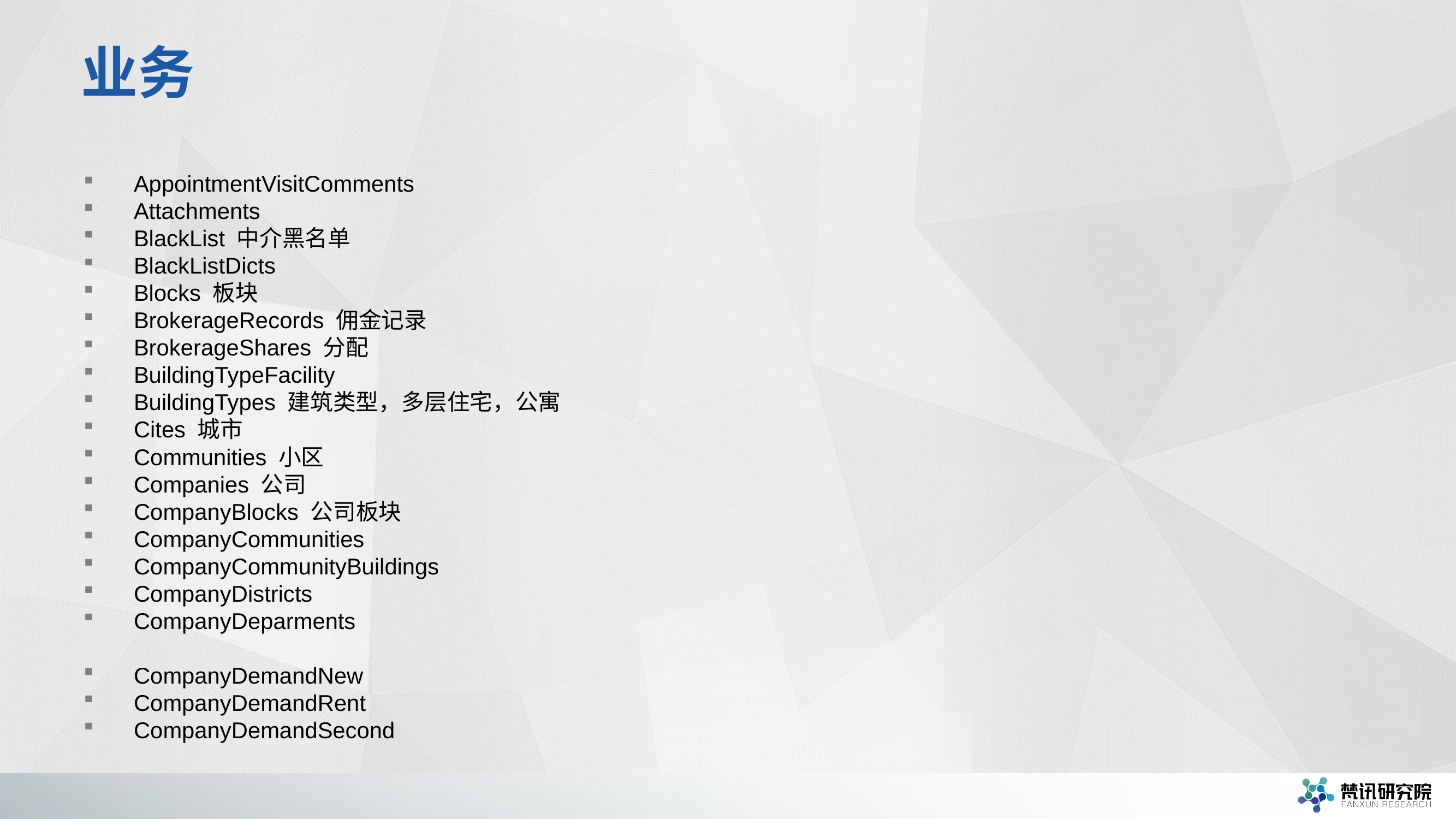

# 业务
AppointmentVisitComments
Attachments
BlackList 中介黑名单
BlackListDicts
Blocks 板块
BrokerageRecords 佣金记录
BrokerageShares 分配
BuildingTypeFacility
BuildingTypes 建筑类型，多层住宅，公寓
Cites 城市
Communities 小区
Companies 公司
CompanyBlocks 公司板块
CompanyCommunities
CompanyCommunityBuildings
CompanyDistricts
CompanyDeparments

CompanyDemandNew
CompanyDemandRent
CompanyDemandSecond